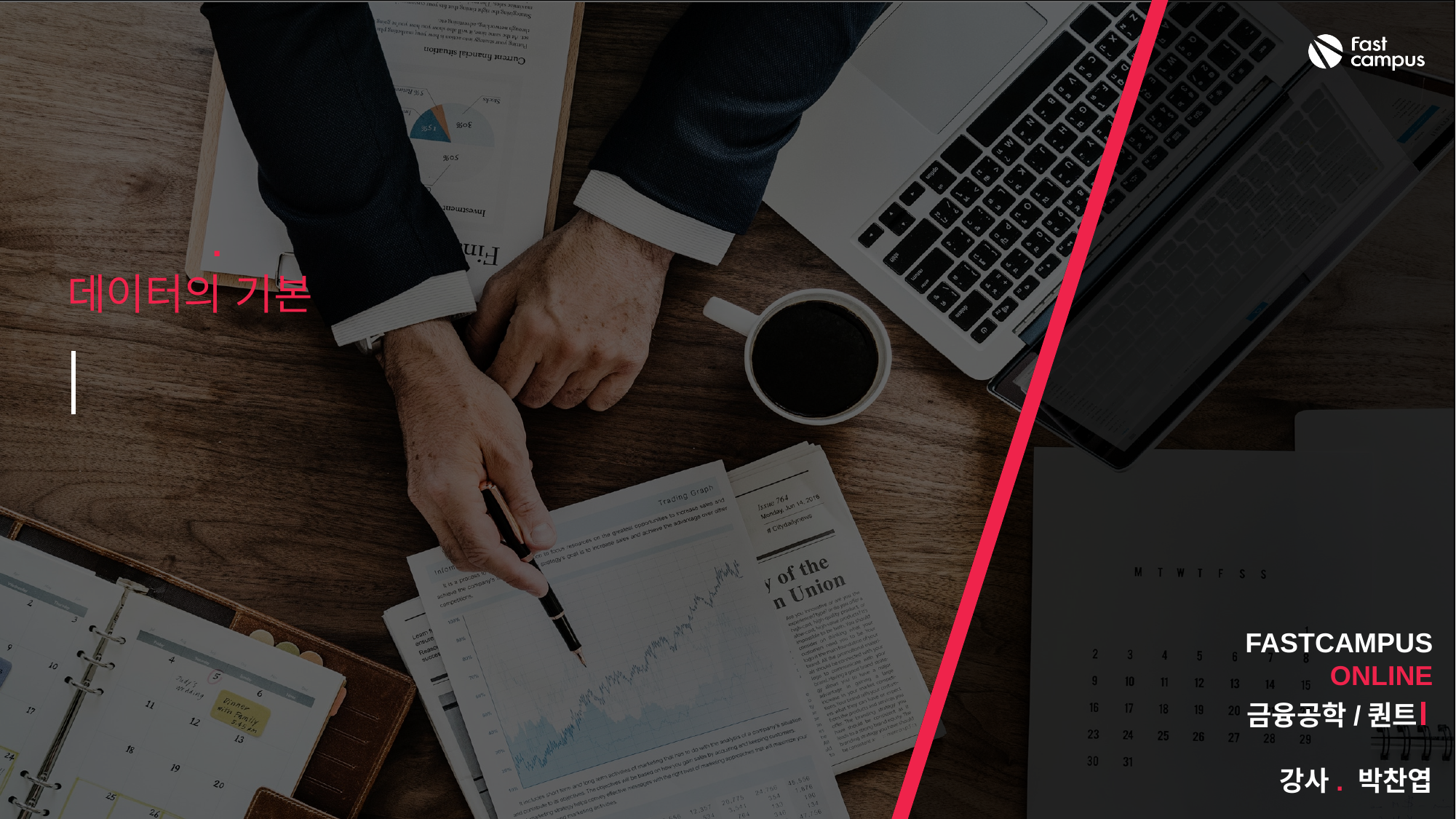

02
# 데이터의 기본
단일 종류의 데이터 다루기